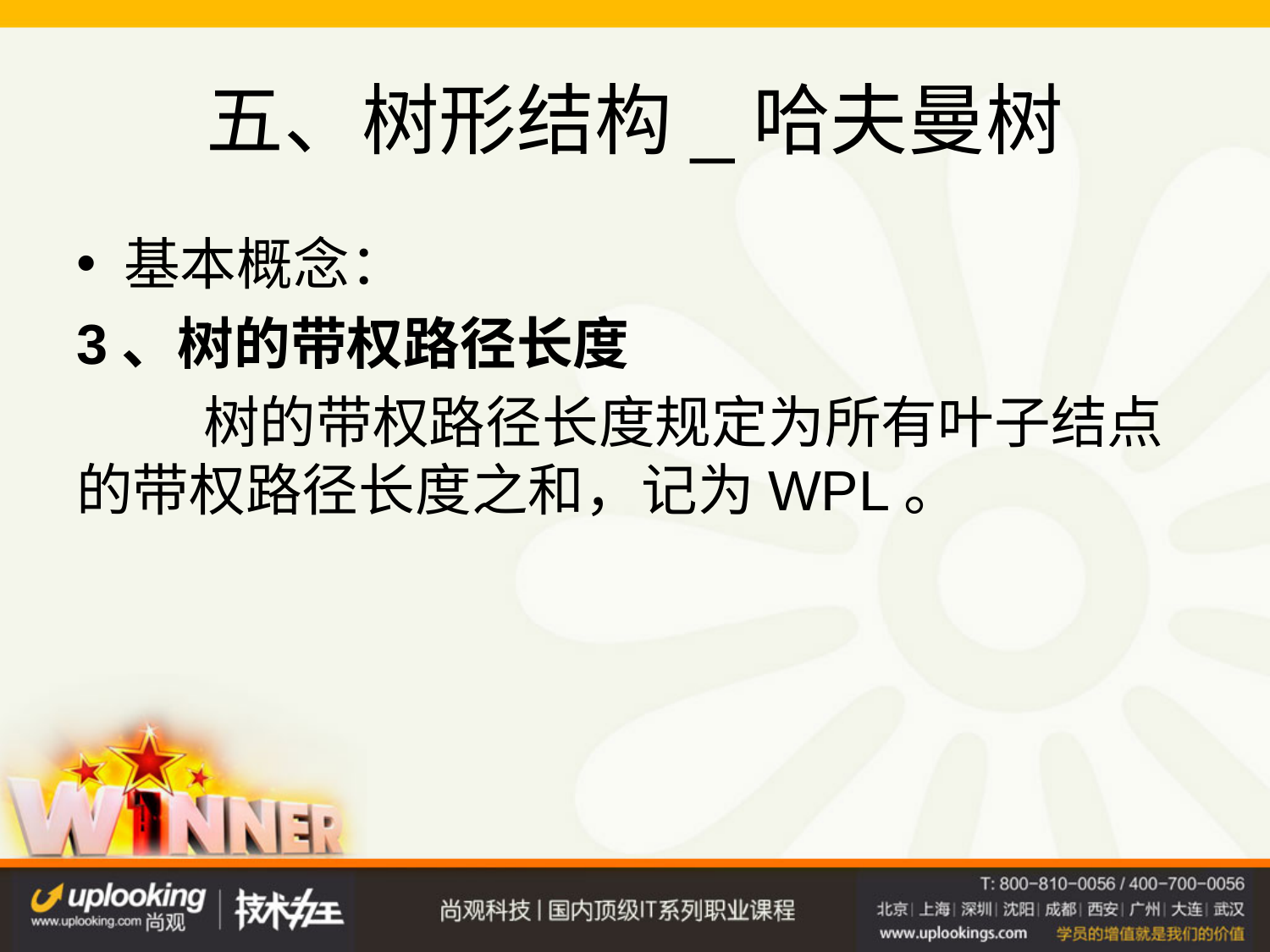

# 五、树形结构_哈夫曼树
基本概念：
3、树的带权路径长度
	树的带权路径长度规定为所有叶子结点的带权路径长度之和，记为WPL。